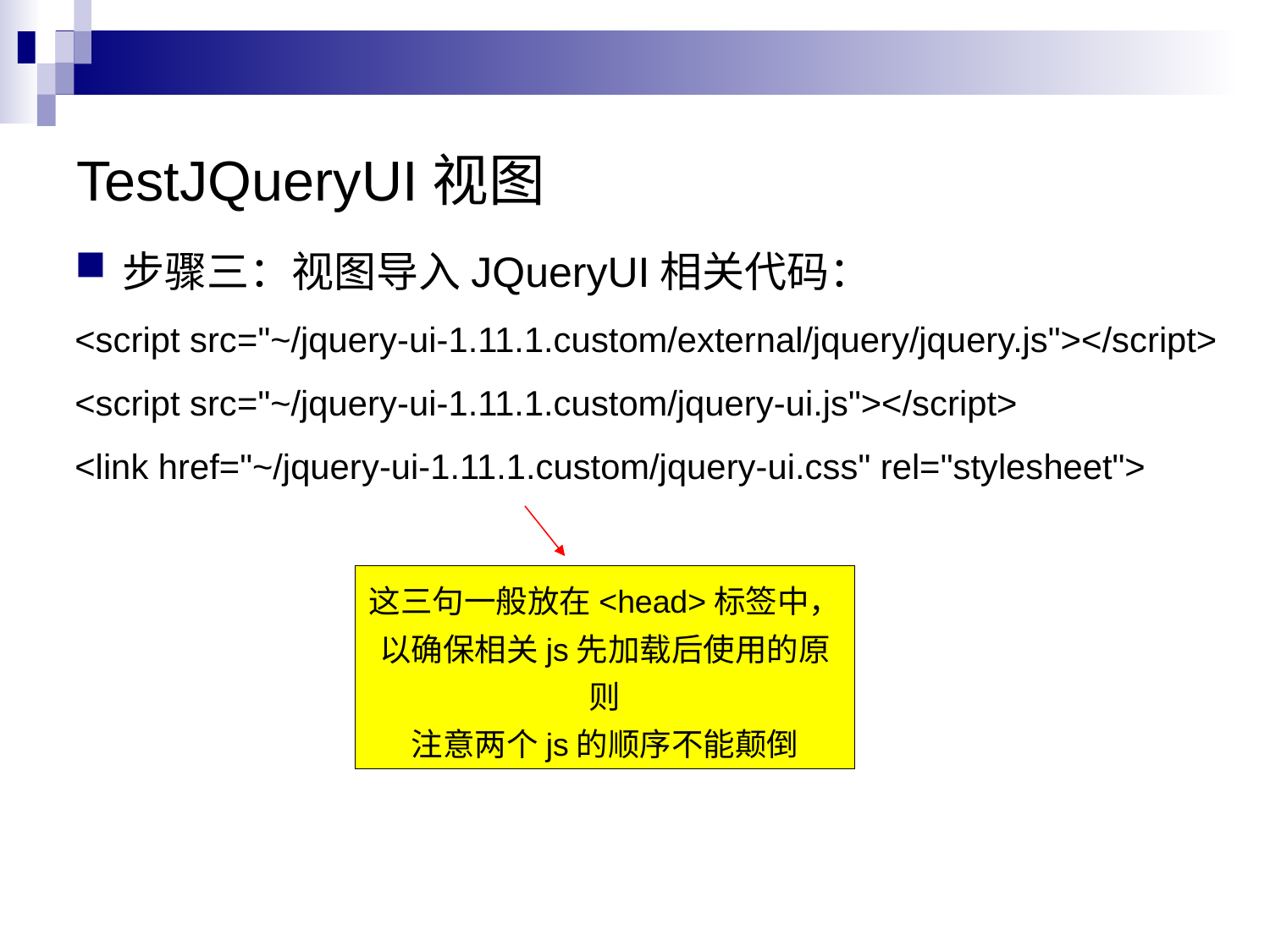

TestJQueryUI视图
步骤三：视图导入JQueryUI相关代码：
<script src="~/jquery-ui-1.11.1.custom/external/jquery/jquery.js"></script>
<script src="~/jquery-ui-1.11.1.custom/jquery-ui.js"></script>
<link href="~/jquery-ui-1.11.1.custom/jquery-ui.css" rel="stylesheet">

这三句一般放在<head>标签中，以确保相关js先加载后使用的原则
注意两个js的顺序不能颠倒